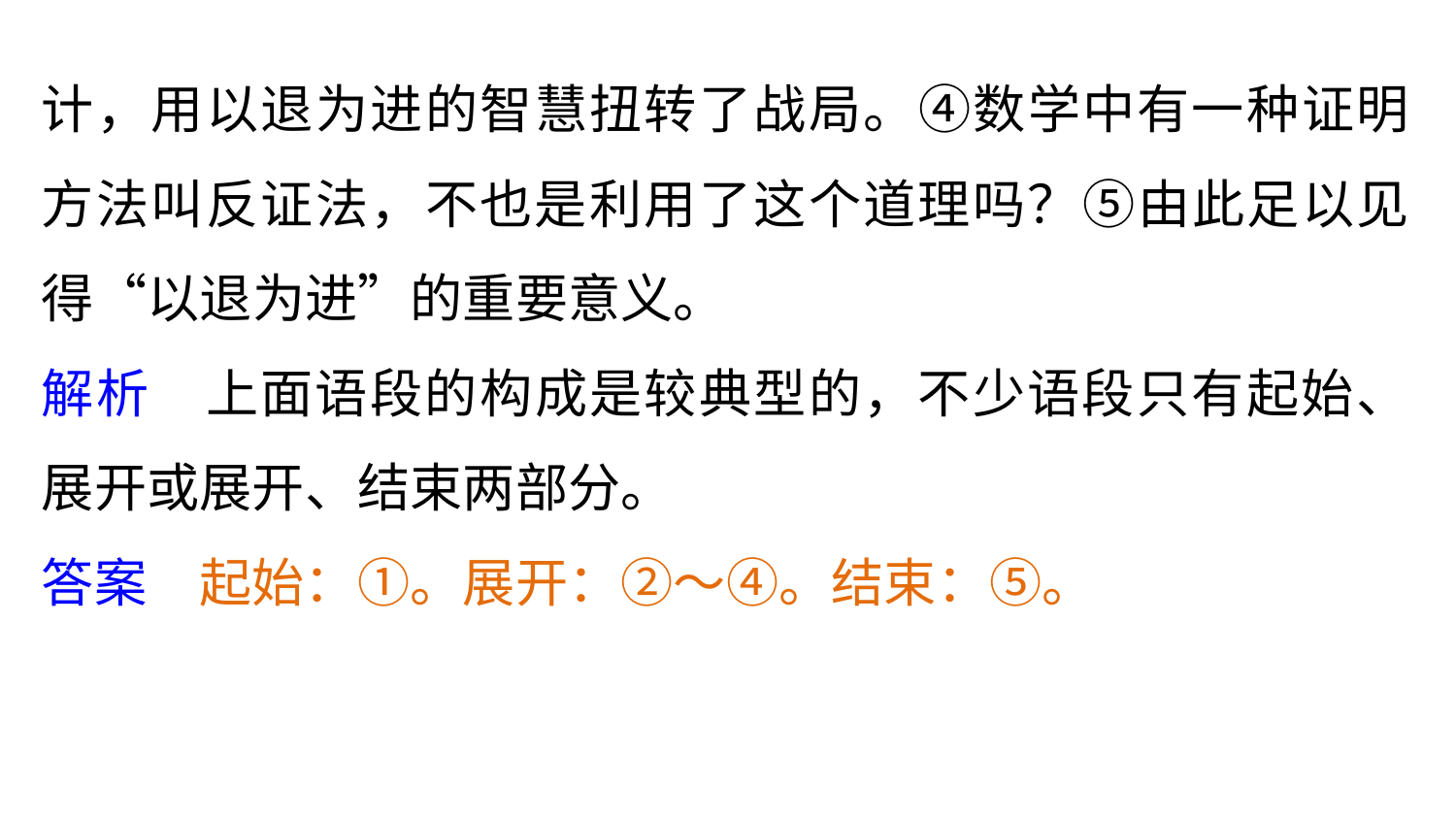

计，用以退为进的智慧扭转了战局。④数学中有一种证明方法叫反证法，不也是利用了这个道理吗？⑤由此足以见得“以退为进”的重要意义。
解析　上面语段的构成是较典型的，不少语段只有起始、展开或展开、结束两部分。
答案　起始：①。展开：②～④。结束：⑤。